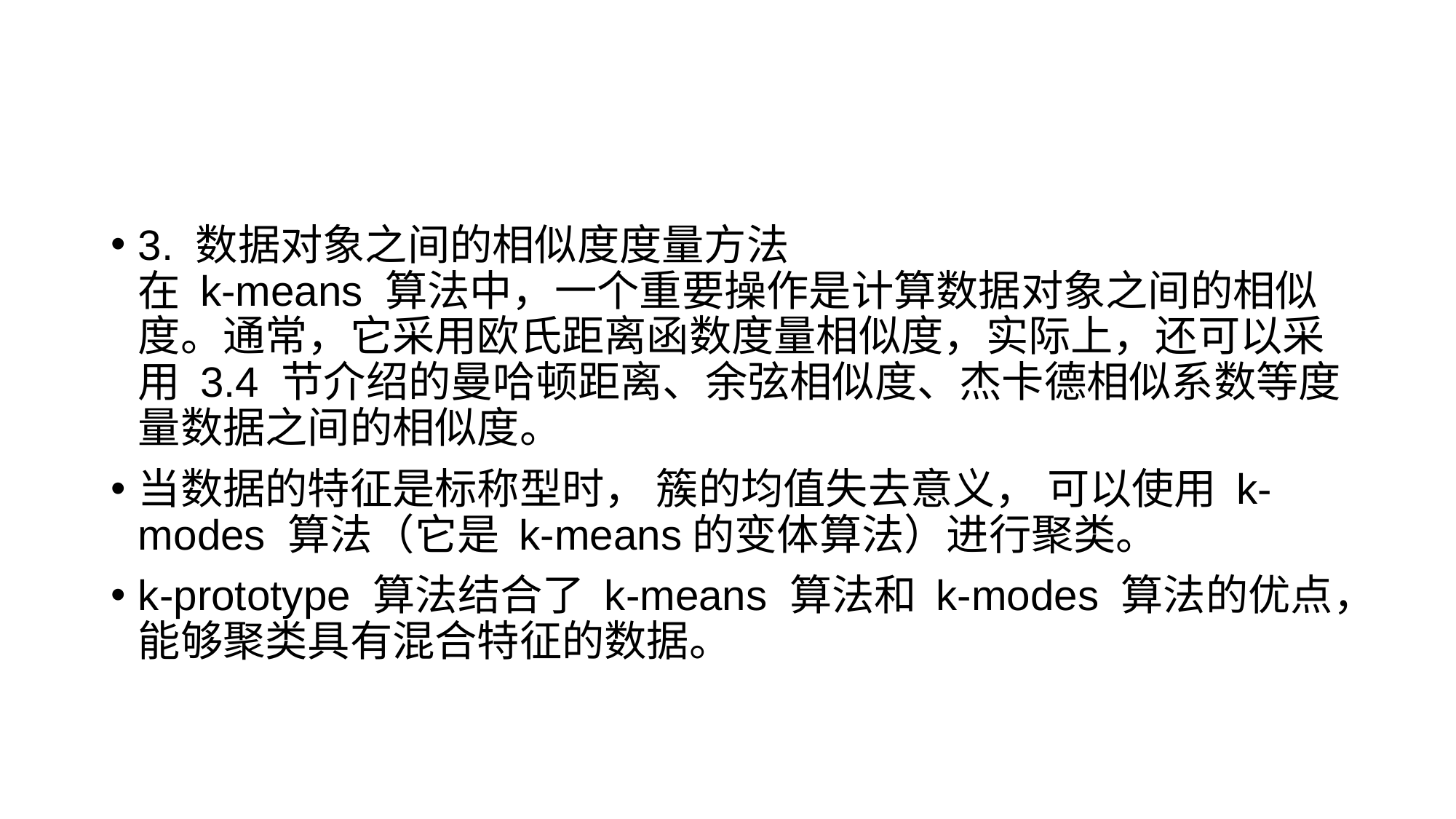

#
3. 数据对象之间的相似度度量方法
在 k-means 算法中，一个重要操作是计算数据对象之间的相似度。通常，它采用欧氏距离函数度量相似度，实际上，还可以采用 3.4 节介绍的曼哈顿距离、余弦相似度、杰卡德相似系数等度量数据之间的相似度。
当数据的特征是标称型时， 簇的均值失去意义， 可以使用 k-modes 算法（它是 k-means的变体算法）进行聚类。
k-prototype 算法结合了 k-means 算法和 k-modes 算法的优点，能够聚类具有混合特征的数据。